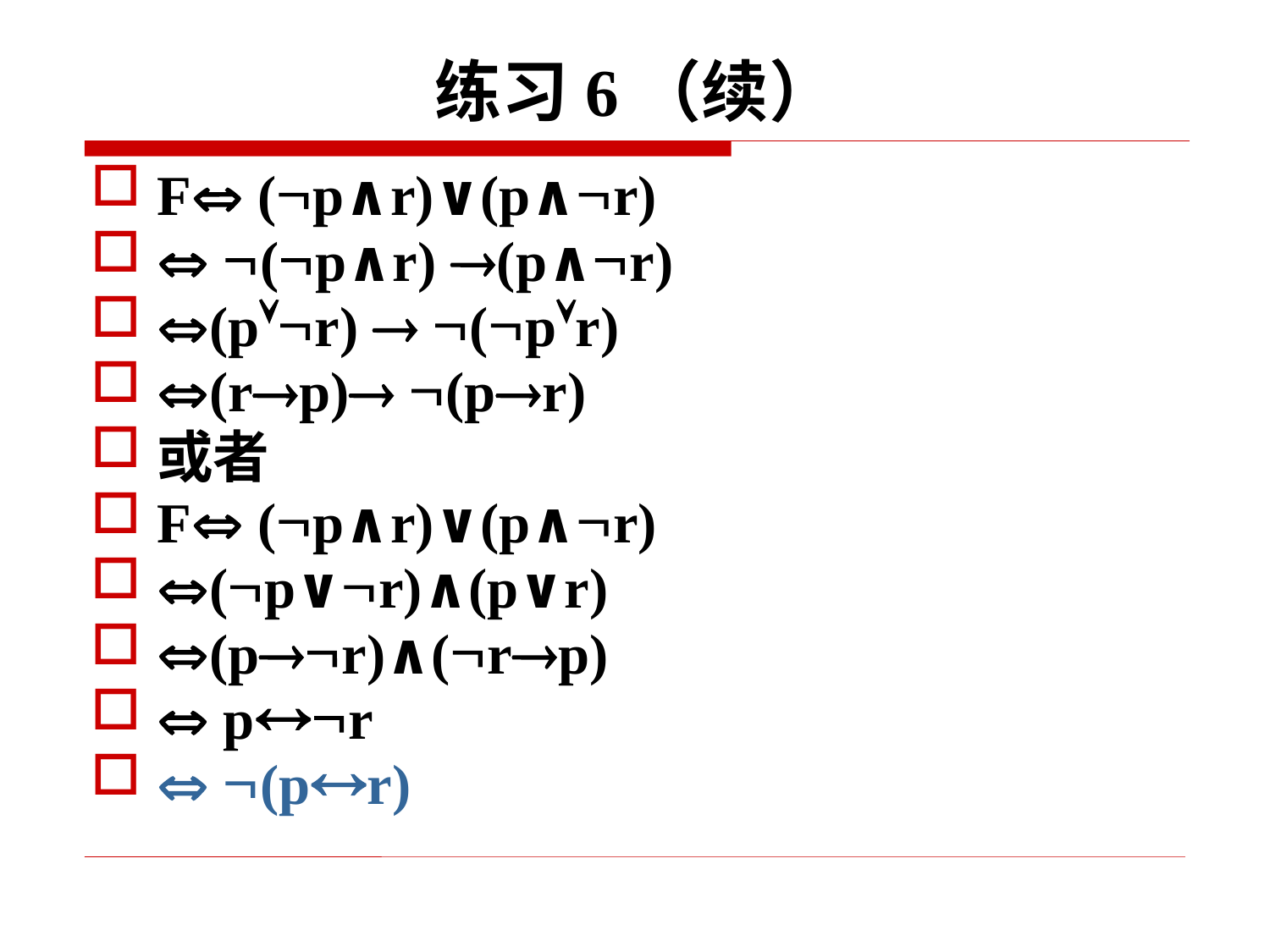

# 练习6（续）
F⇔ (¬p∧r)∨(p∧¬r)
⇔ ¬(¬p∧r) →(p∧¬r)
⇔(p∨¬r) → ¬(¬p∨r)
⇔(r→p)→ ¬(p→r)
或者
F⇔ (¬p∧r)∨(p∧¬r)
⇔(¬p∨¬r)∧(p∨r)
⇔(p→¬r)∧(¬r→p)
⇔ p↔¬r
⇔ ¬(p↔r)